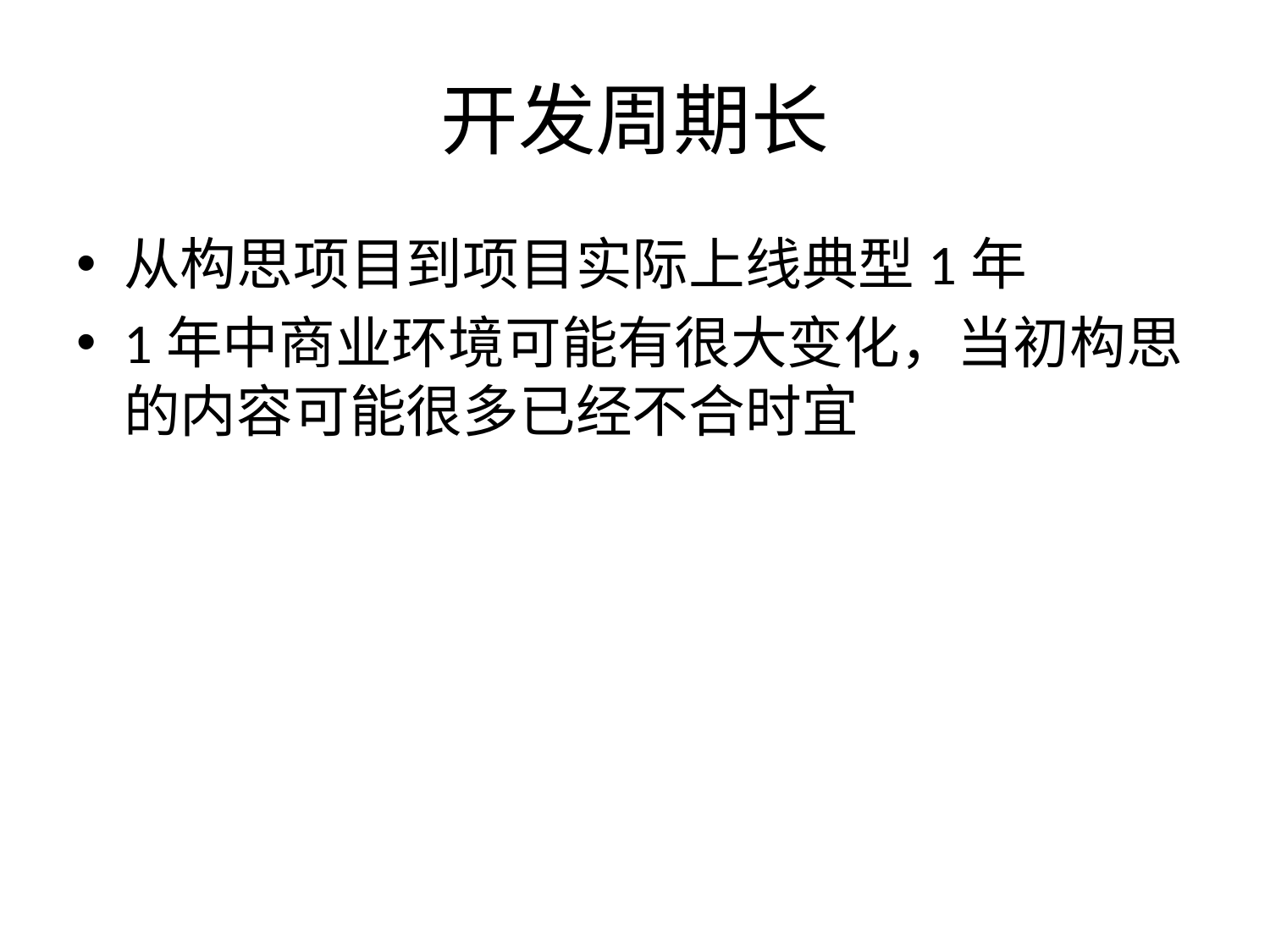

# 开发周期长
从构思项目到项目实际上线典型1年
1年中商业环境可能有很大变化，当初构思的内容可能很多已经不合时宜